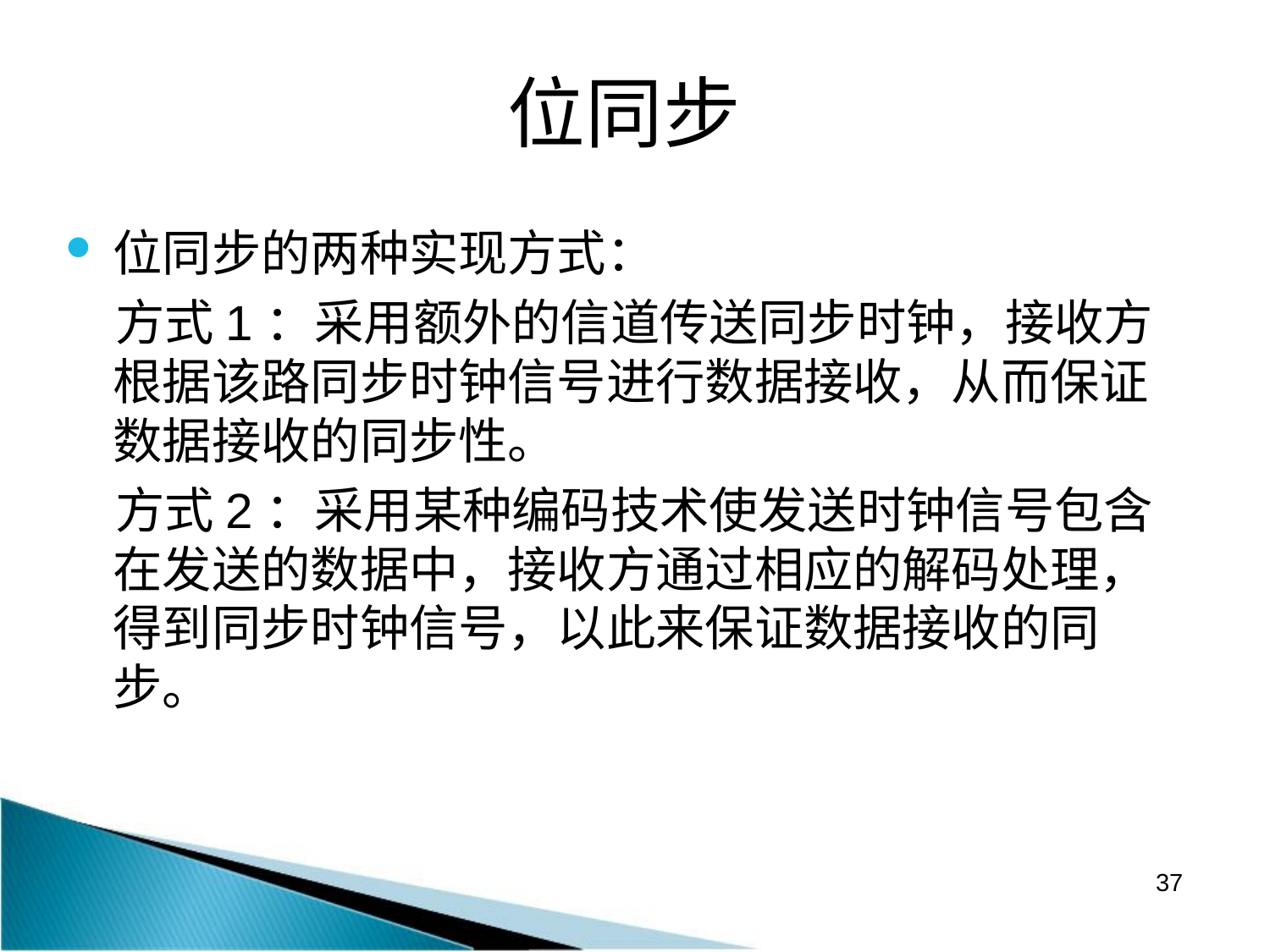

# 位同步
位同步的两种实现方式：
方式1：采用额外的信道传送同步时钟，接收方根据该路同步时钟信号进行数据接收，从而保证数据接收的同步性。
方式2：采用某种编码技术使发送时钟信号包含在发送的数据中，接收方通过相应的解码处理，得到同步时钟信号，以此来保证数据接收的同步。
37